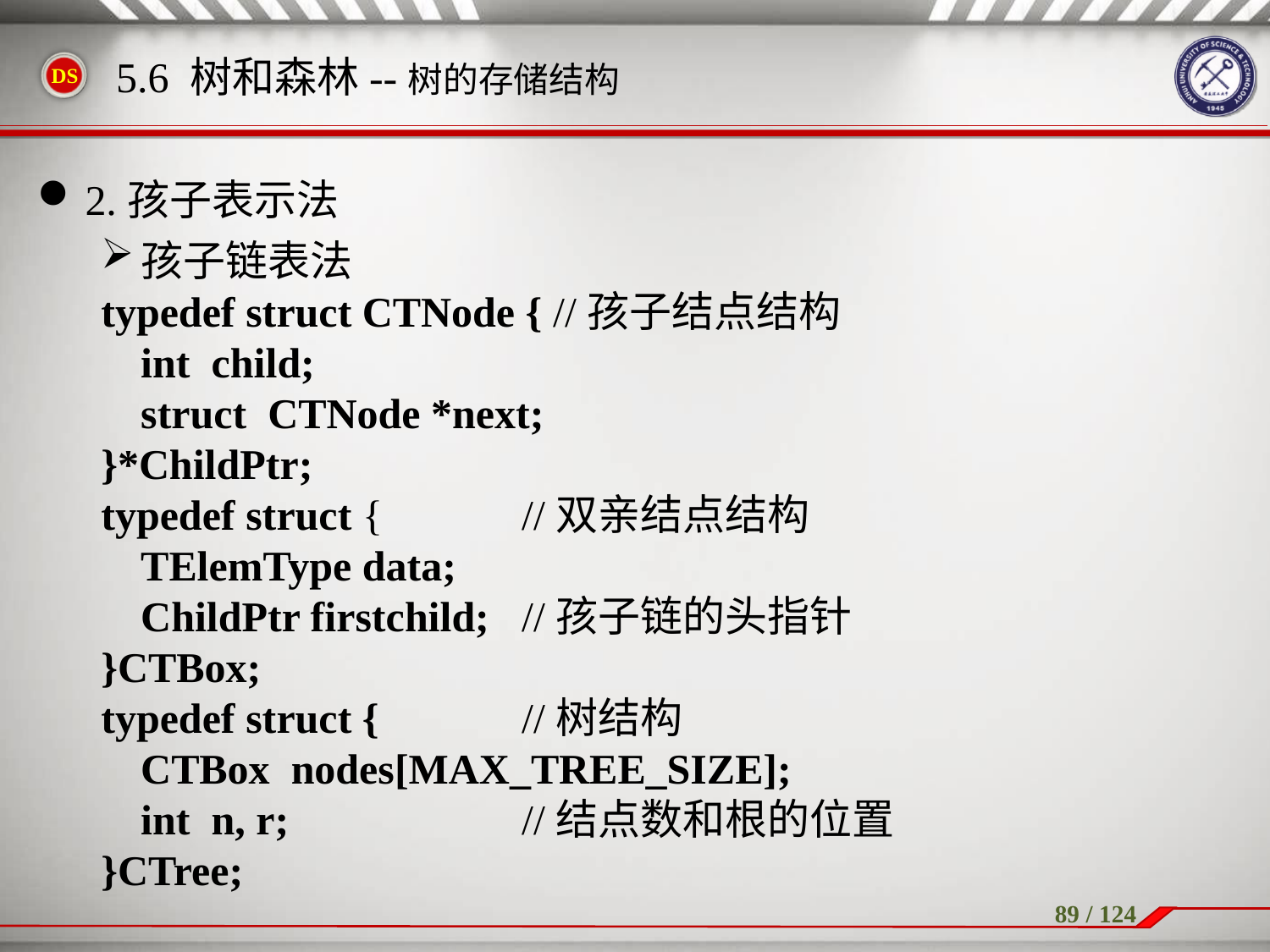

5.6 树和森林--树的存储结构
2.孩子表示法
孩子链表法
typedef struct CTNode { //孩子结点结构
	int  child;
	struct  CTNode *next;
}*ChildPtr;
typedef struct {		//双亲结点结构
	TElemType data;
	ChildPtr firstchild; 	//孩子链的头指针
}CTBox;
typedef struct { 		//树结构
	CTBox  nodes[MAX_TREE_SIZE];
	int  n, r;  		//结点数和根的位置
}CTree;